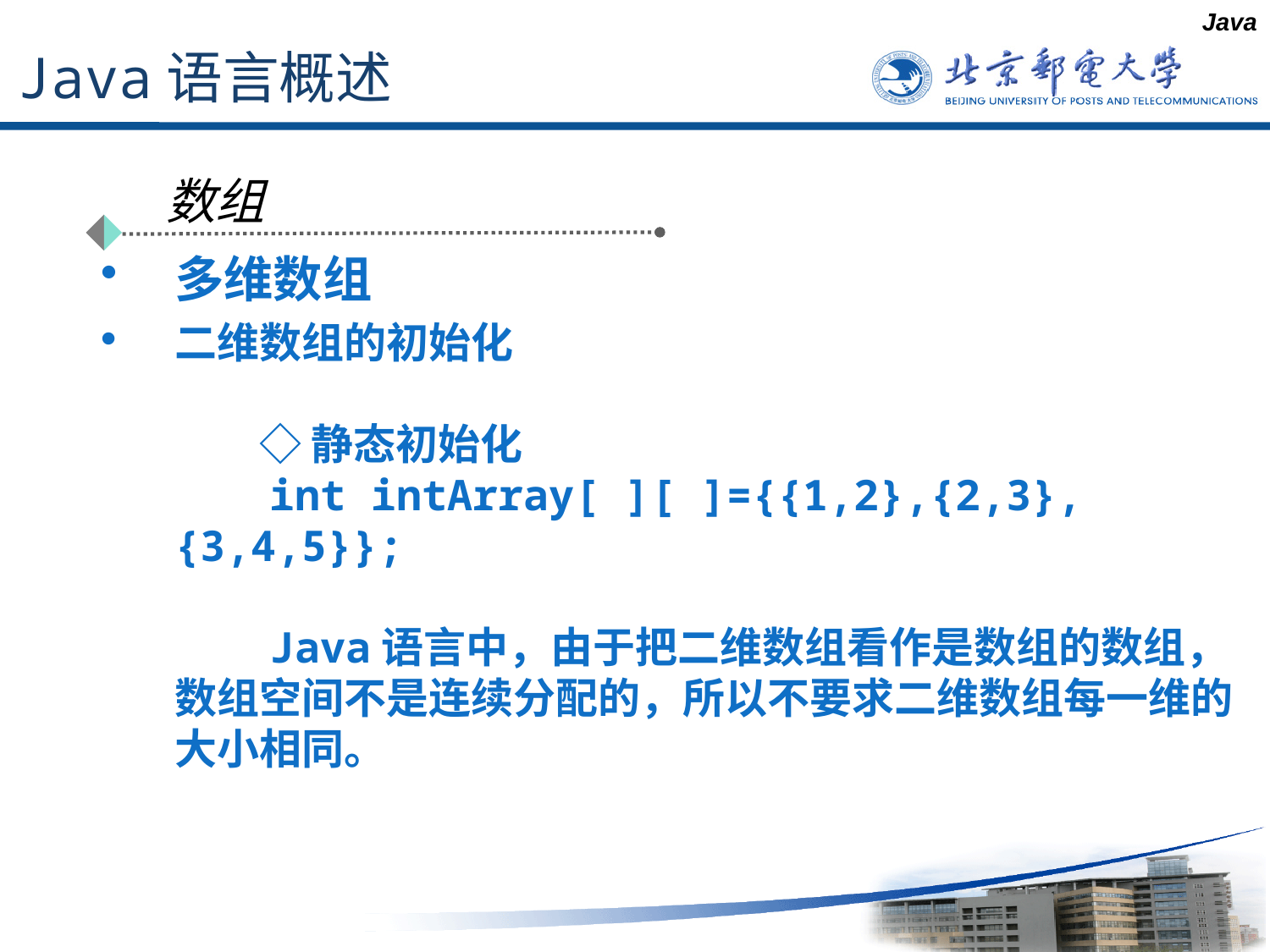

Java
# Java语言概述

数组

多维数组
二维数组的初始化
　　◇ 静态初始化
　　int intArray[ ][ ]={{1,2},{2,3},{3,4,5}};
　　Java语言中，由于把二维数组看作是数组的数组，数组空间不是连续分配的，所以不要求二维数组每一维的大小相同。